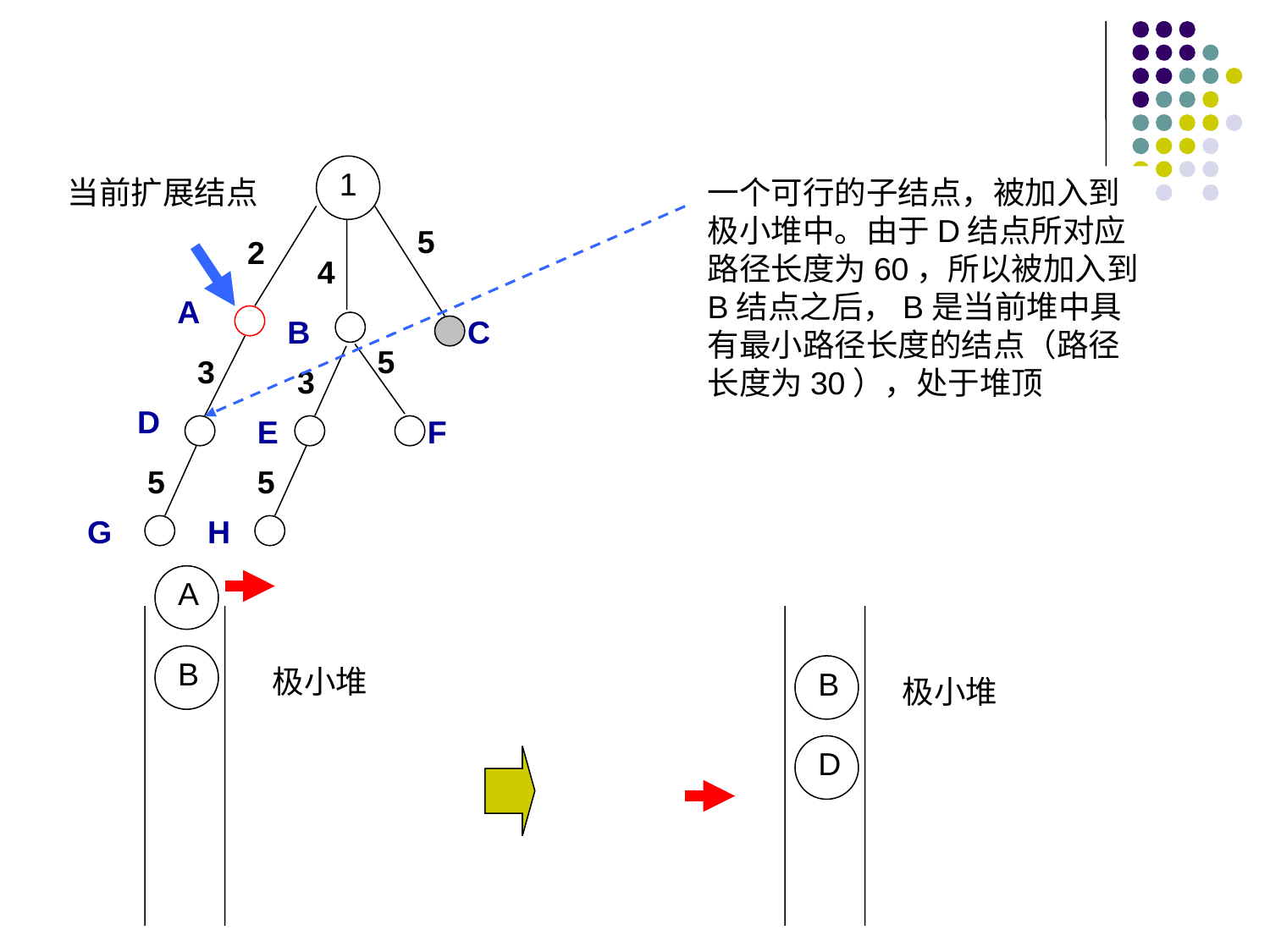

1
当前扩展结点
一个可行的子结点，被加入到极小堆中。由于D结点所对应路径长度为60，所以被加入到B结点之后，B是当前堆中具有最小路径长度的结点（路径长度为30），处于堆顶

5

2
4

A
B
C
D
E
F
G
H

5

3

3

5
5

A

B
极小堆

B
极小堆

D